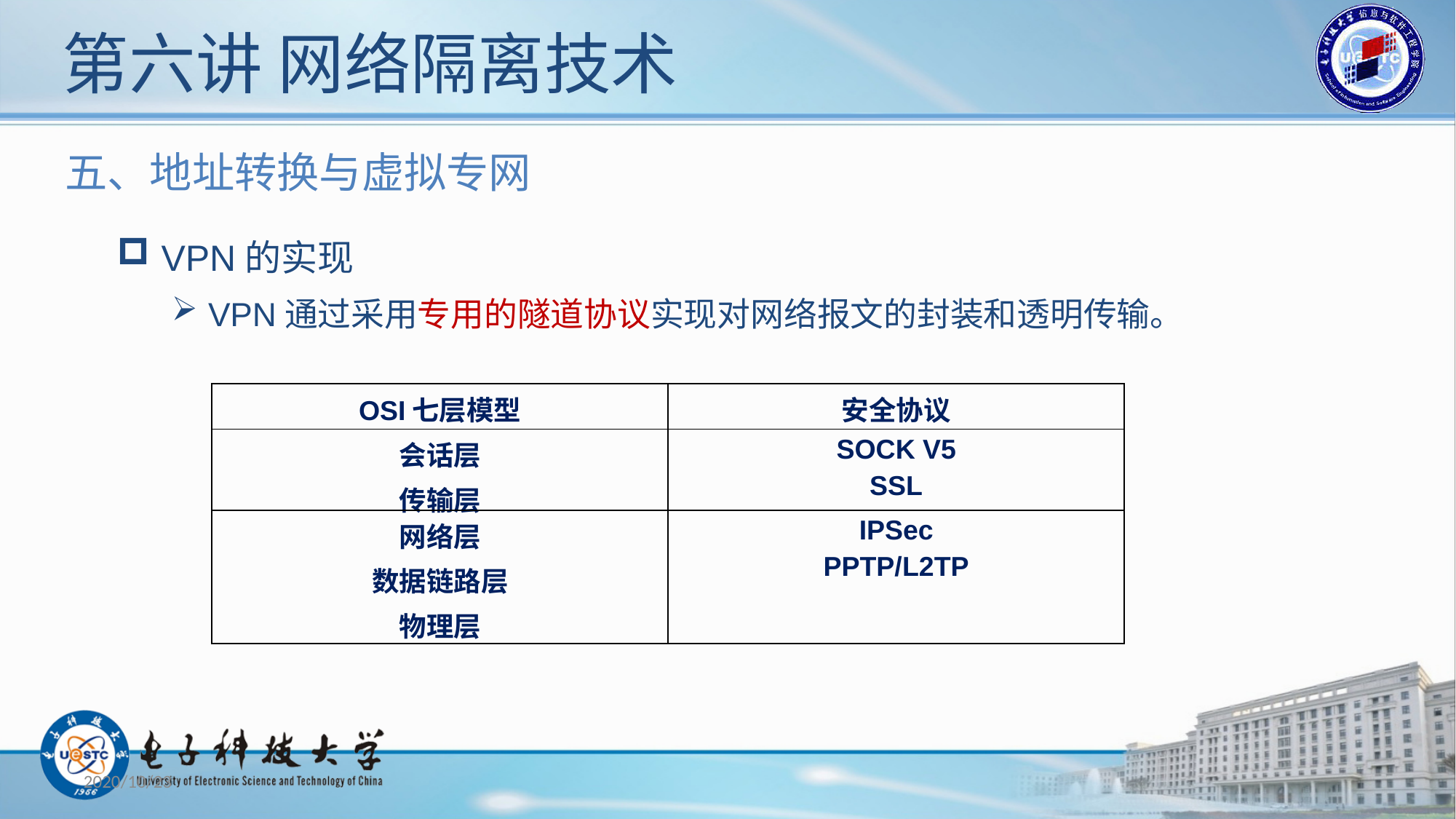

# 第六讲 网络隔离技术
五、地址转换与虚拟专网
 VPN的实现
 VPN通过采用专用的隧道协议实现对网络报文的封装和透明传输。
| OSI七层模型 | 安全协议 |
| --- | --- |
| 会话层 传输层 | SOCK V5 SSL |
| 网络层 数据链路层 物理层 | IPSec PPTP/L2TP |
2020/10/23